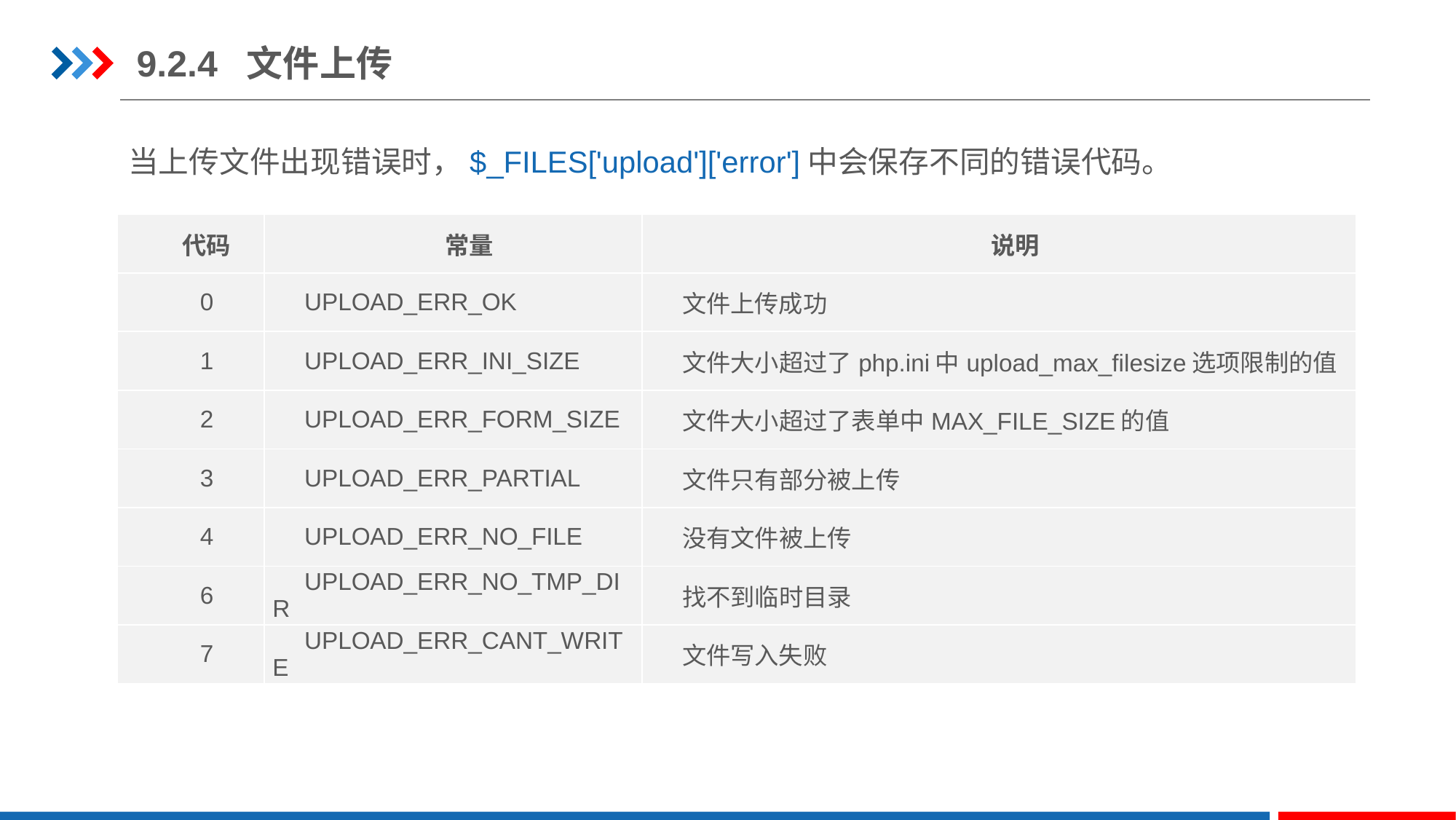

9.2.4  文件上传
当上传文件出现错误时，$_FILES['upload']['error']中会保存不同的错误代码。
| 代码 | 常量 | 说明 |
| --- | --- | --- |
| 0 | UPLOAD\_ERR\_OK | 文件上传成功 |
| 1 | UPLOAD\_ERR\_INI\_SIZE | 文件大小超过了php.ini中upload\_max\_filesize选项限制的值 |
| 2 | UPLOAD\_ERR\_FORM\_SIZE | 文件大小超过了表单中MAX\_FILE\_SIZE的值 |
| 3 | UPLOAD\_ERR\_PARTIAL | 文件只有部分被上传 |
| 4 | UPLOAD\_ERR\_NO\_FILE | 没有文件被上传 |
| 6 | UPLOAD\_ERR\_NO\_TMP\_DIR | 找不到临时目录 |
| 7 | UPLOAD\_ERR\_CANT\_WRITE | 文件写入失败 |